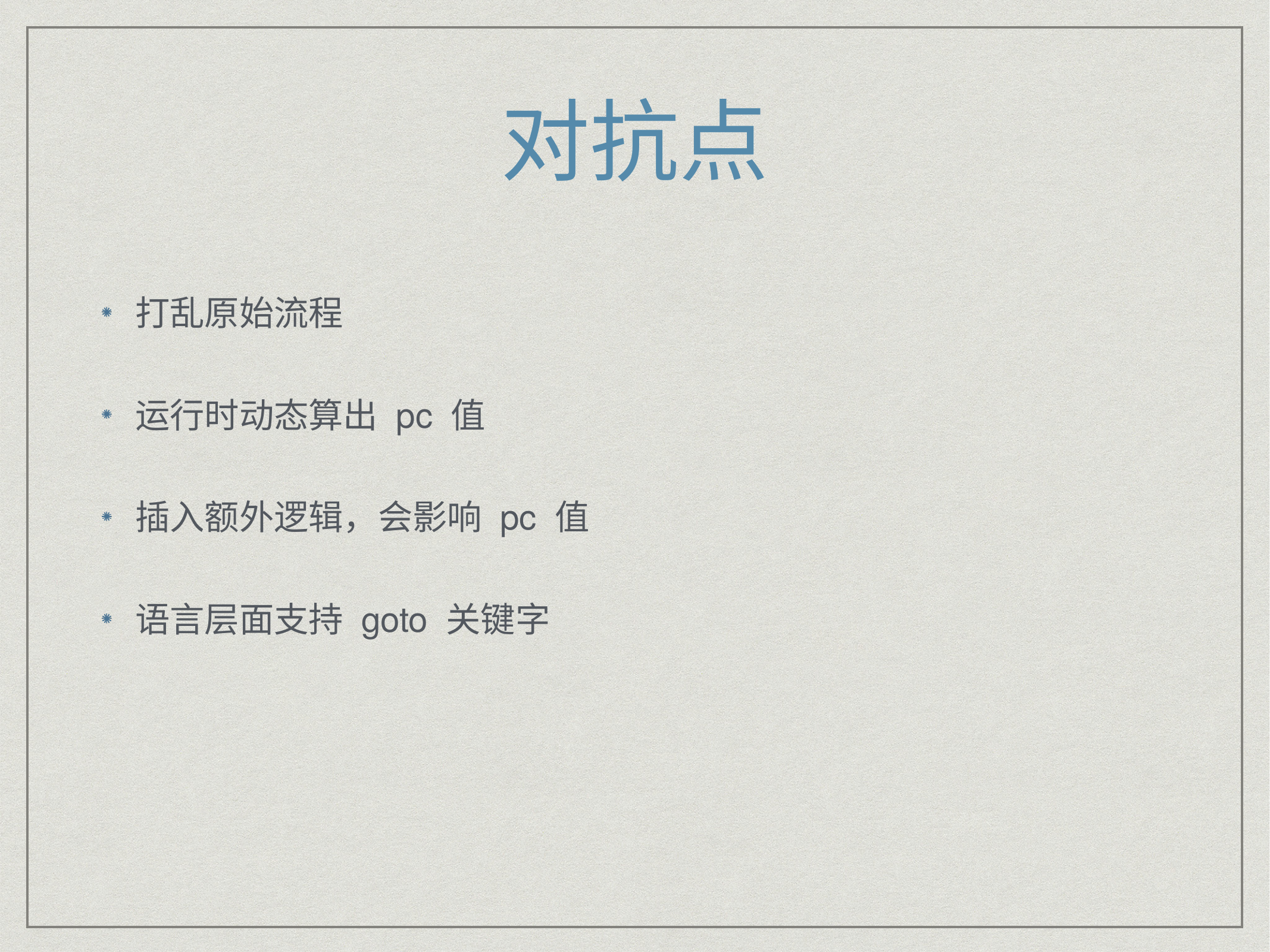

# 对抗点
打乱原始流程
运行时动态算出 pc 值
插入额外逻辑，会影响 pc 值
语言层面支持 goto 关键字